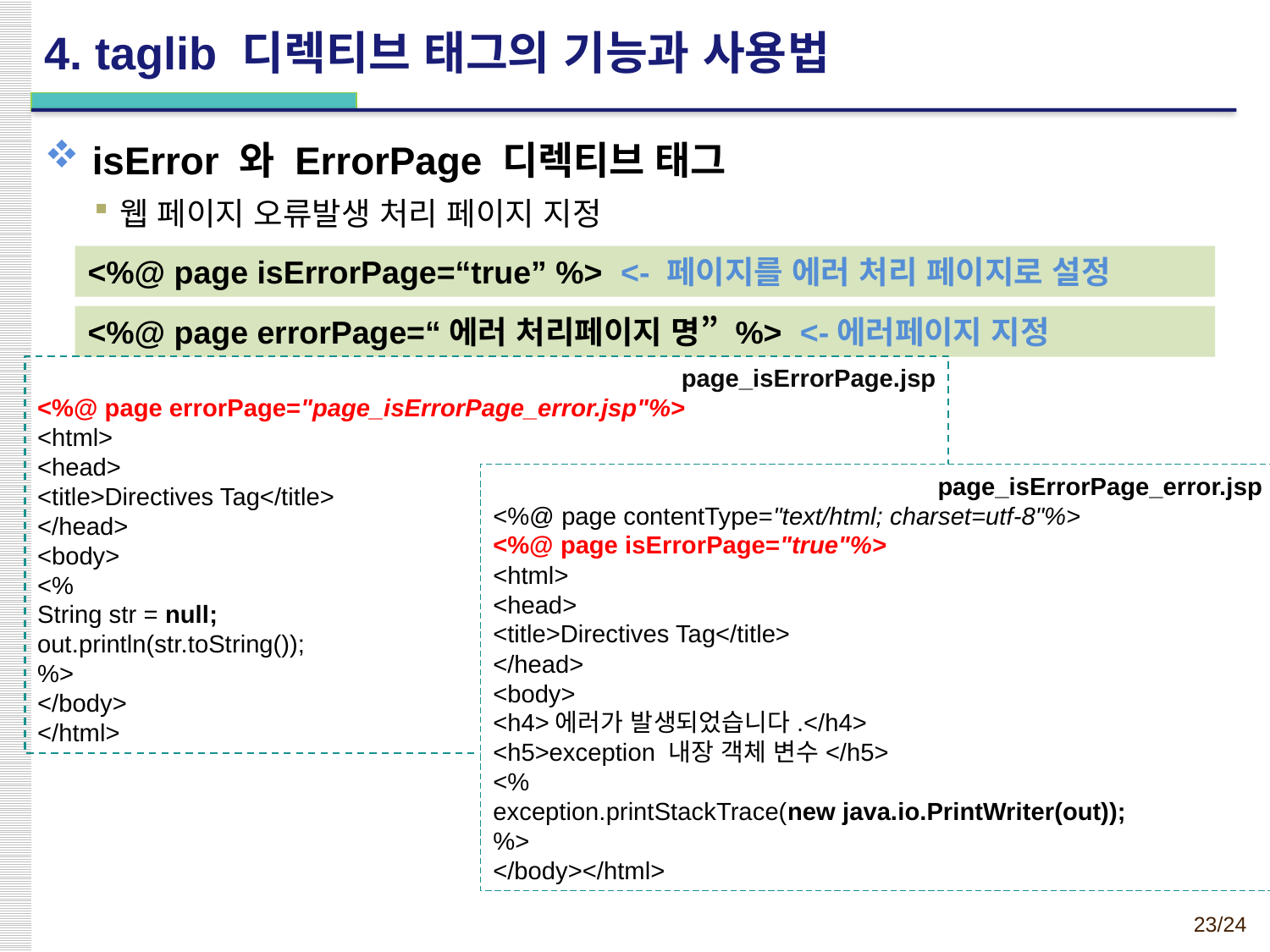

# 4. taglib 디렉티브 태그의 기능과 사용법
isError 와 ErrorPage 디렉티브 태그
웹 페이지 오류발생 처리 페이지 지정
<%@ page isErrorPage=“true” %>  <- 페이지를 에러 처리 페이지로 설정
<%@ page errorPage=“에러 처리페이지 명” %>  <-에러페이지 지정
page_isErrorPage.jsp
<%@ page errorPage="page_isErrorPage_error.jsp"%>
<html>
<head>
<title>Directives Tag</title>
</head>
<body>
<%
String str = null;
out.println(str.toString());
%>
</body>
</html>
page_isErrorPage_error.jsp
<%@ page contentType="text/html; charset=utf-8"%>
<%@ page isErrorPage="true"%>
<html>
<head>
<title>Directives Tag</title>
</head>
<body>
<h4>에러가 발생되었습니다.</h4>
<h5>exception 내장 객체 변수</h5>
<%
exception.printStackTrace(new java.io.PrintWriter(out));
%>
</body></html>